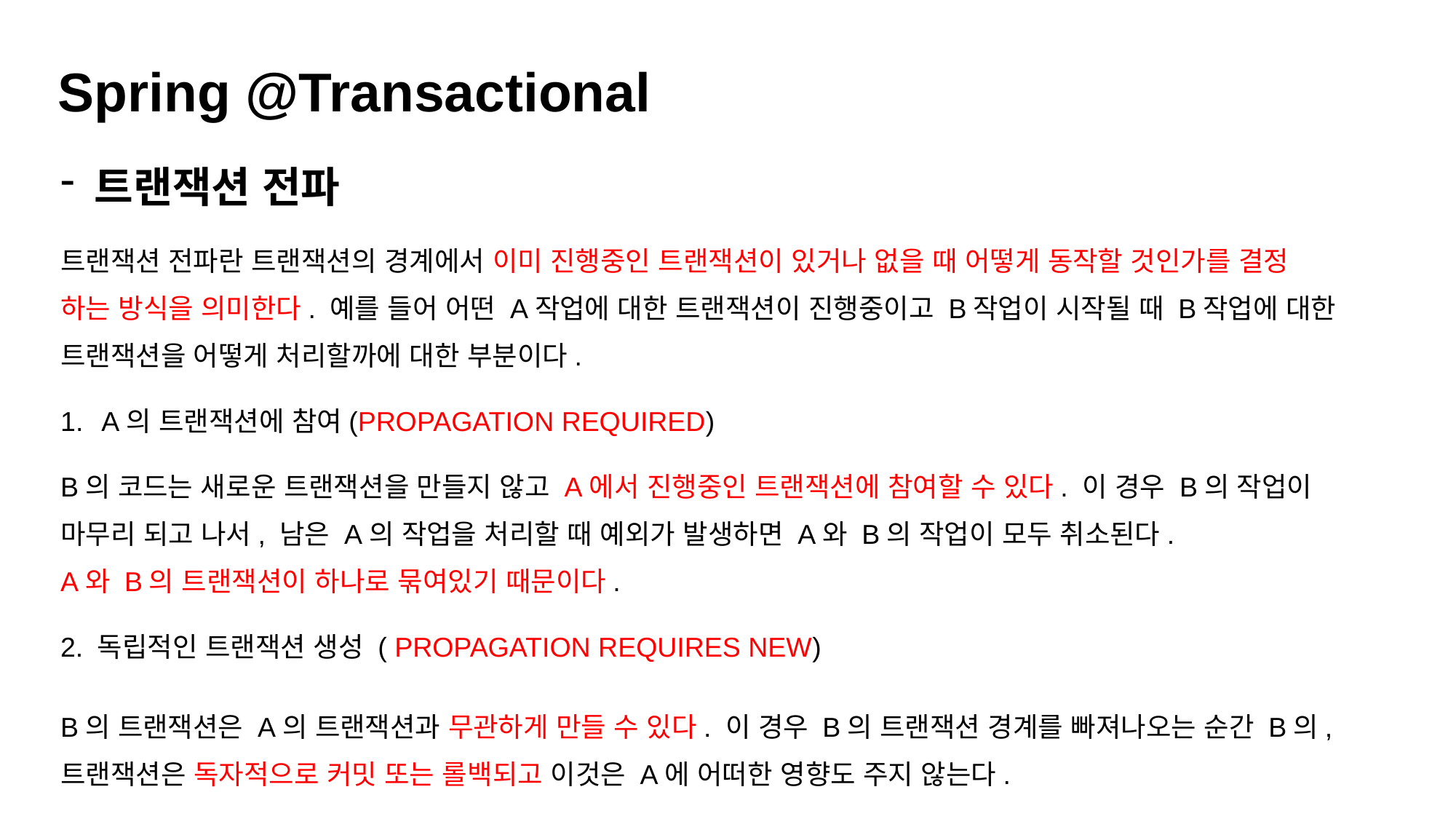

Spring @Transactional
트랜잭션 전파

트랜잭션 전파란 트랜잭션의 경계에서 이미 진행중인 트랜잭션이 있거나 없을 때 어떻게 동작할 것인가를 결정

하는 방식을 의미한다. 예를 들어 어떤 A작업에 대한 트랜잭션이 진행중이고 B작업이 시작될 때 B작업에 대한

트랜잭션을 어떻게 처리할까에 대한 부분이다.

A의 트랜잭션에 참여(PROPAGATION REQUIRED)

B의 코드는 새로운 트랜잭션을 만들지 않고 A에서 진행중인 트랜잭션에 참여할 수 있다. 이 경우 B의 작업이

마무리 되고 나서, 남은 A의 작업을 처리할 때 예외가 발생하면 A와 B의 작업이 모두 취소된다.

A와 B의 트랜잭션이 하나로 묶여있기 때문이다.

2. 독립적인 트랜잭션 생성 ( PROPAGATION REQUIRES NEW)

B의 트랜잭션은 A의 트랜잭션과 무관하게 만들 수 있다. 이 경우 B의 트랜잭션 경계를 빠져나오는 순간 B의,

트랜잭션은 독자적으로 커밋 또는 롤백되고 이것은 A에 어떠한 영향도 주지 않는다.